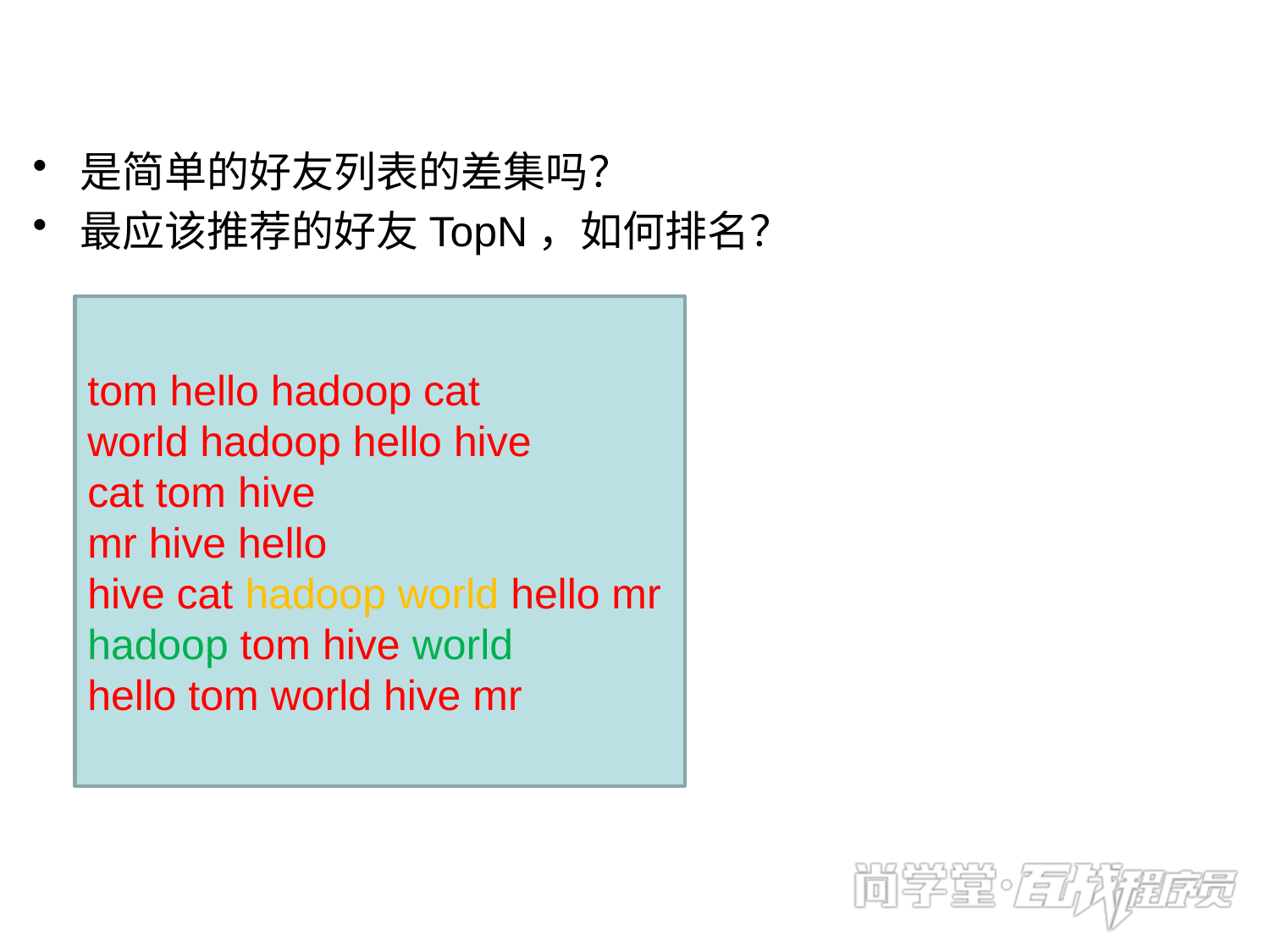

是简单的好友列表的差集吗？
最应该推荐的好友TopN，如何排名？
tom hello hadoop cat
world hadoop hello hive
cat tom hive
mr hive hello
hive cat hadoop world hello mr
hadoop tom hive world
hello tom world hive mr